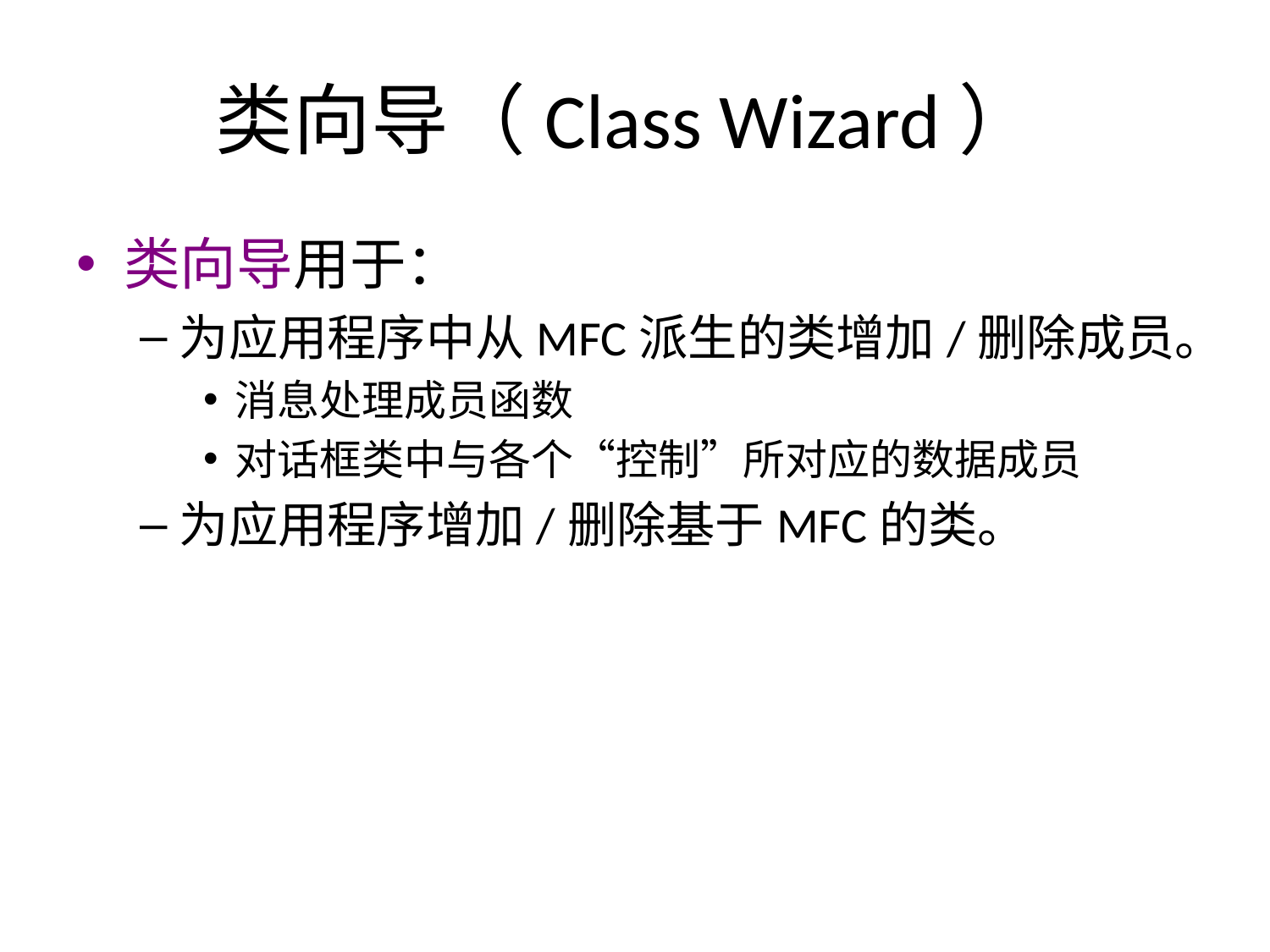

# 类向导（Class Wizard）
类向导用于：
为应用程序中从MFC派生的类增加/删除成员。
消息处理成员函数
对话框类中与各个“控制”所对应的数据成员
为应用程序增加/删除基于MFC的类。